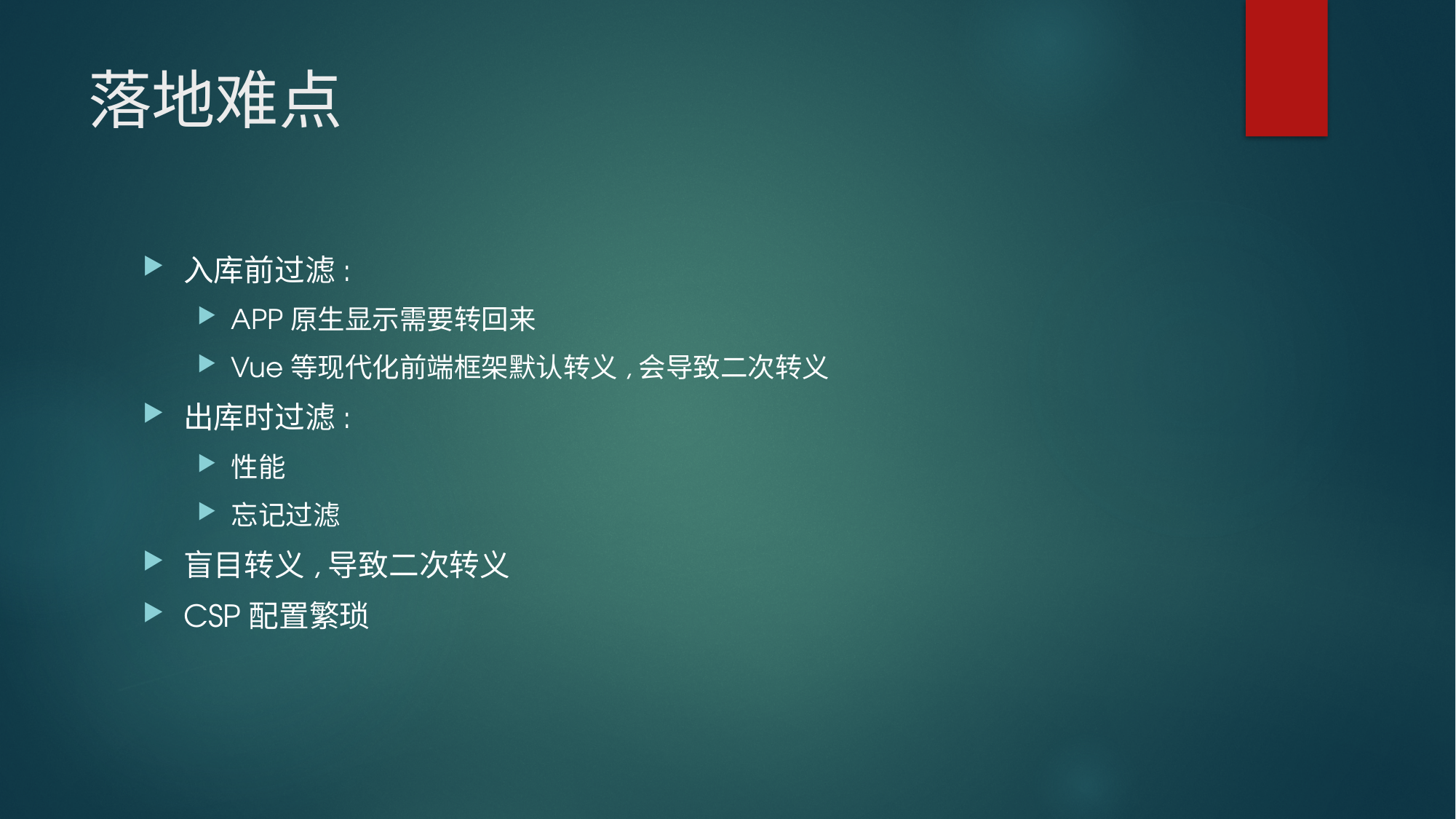

# 落地难点
入库前过滤:
APP原生显示需要转回来
Vue等现代化前端框架默认转义,会导致二次转义
出库时过滤:
性能
忘记过滤
盲目转义,导致二次转义
CSP配置繁琐